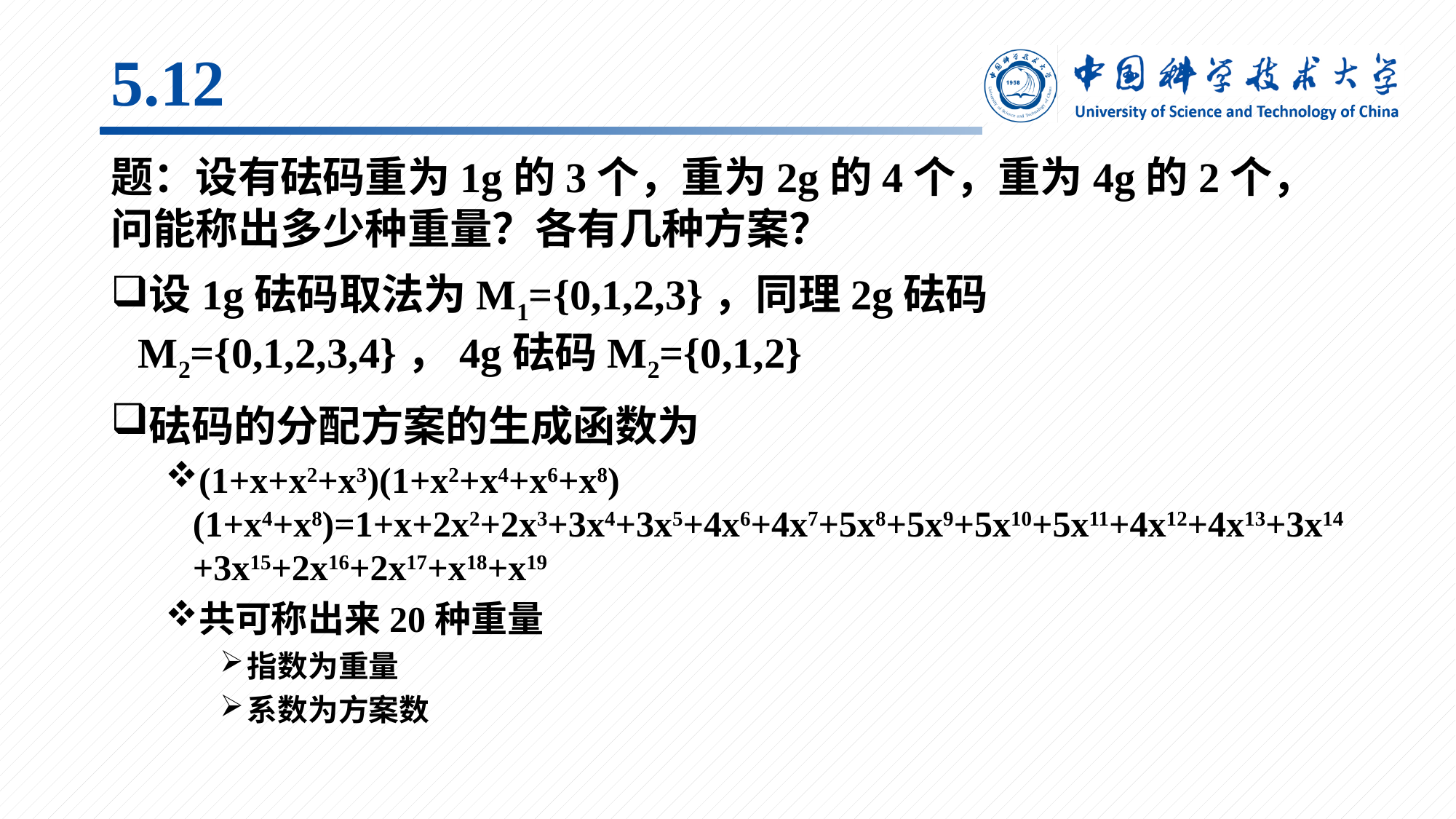

# 5.12
题：设有砝码重为1g的3个，重为2g的4个，重为4g的2个，问能称出多少种重量？各有几种方案？
设1g砝码取法为M1={0,1,2,3}，同理2g砝码M2={0,1,2,3,4}，4g砝码M2={0,1,2}
砝码的分配方案的生成函数为
(1+x+x2+x3)(1+x2+x4+x6+x8)(1+x4+x8)=1+x+2x2+2x3+3x4+3x5+4x6+4x7+5x8+5x9+5x10+5x11+4x12+4x13+3x14+3x15+2x16+2x17+x18+x19
共可称出来20种重量
指数为重量
系数为方案数